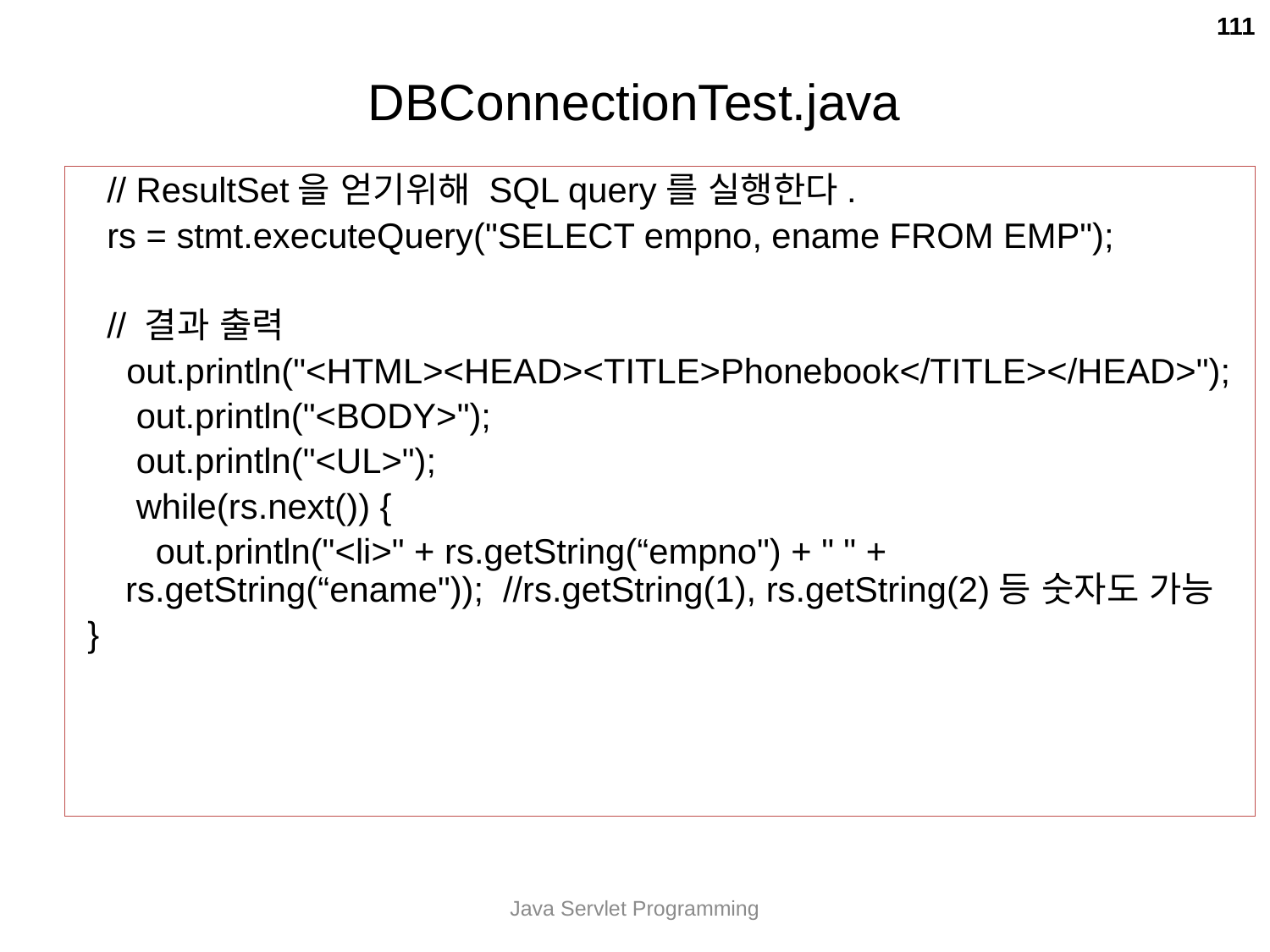

111
# DBConnectionTest.java
   // ResultSet을 얻기위해 SQL query를 실행한다.
   rs = stmt.executeQuery("SELECT empno, ename FROM EMP");

   // 결과 출력
     out.println("<HTML><HEAD><TITLE>Phonebook</TITLE></HEAD>");
      out.println("<BODY>");
      out.println("<UL>");
      while(rs.next()) {
        out.println("<li>" + rs.getString(“empno") + " " +  rs.getString(“ename"));  //rs.getString(1), rs.getString(2)등 숫자도 가능
 }

Java Servlet Programming